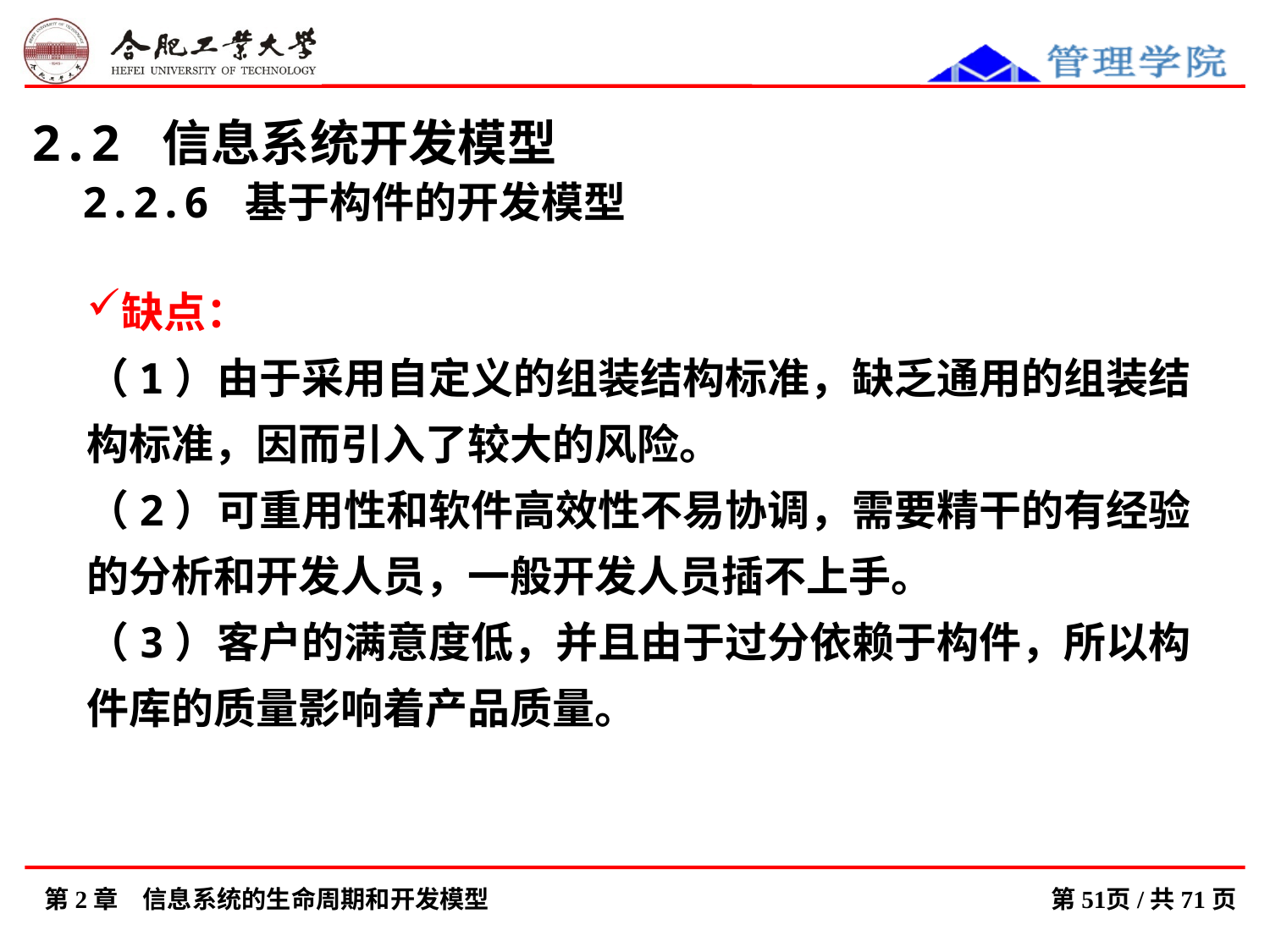

2.2 信息系统开发模型
  2.2.6 基于构件的开发模型
缺点：
（1）由于采用自定义的组装结构标准，缺乏通用的组装结构标准，因而引入了较大的风险。
（2）可重用性和软件高效性不易协调，需要精干的有经验的分析和开发人员，一般开发人员插不上手。
（3）客户的满意度低，并且由于过分依赖于构件，所以构件库的质量影响着产品质量。
第2章　信息系统的生命周期和开发模型